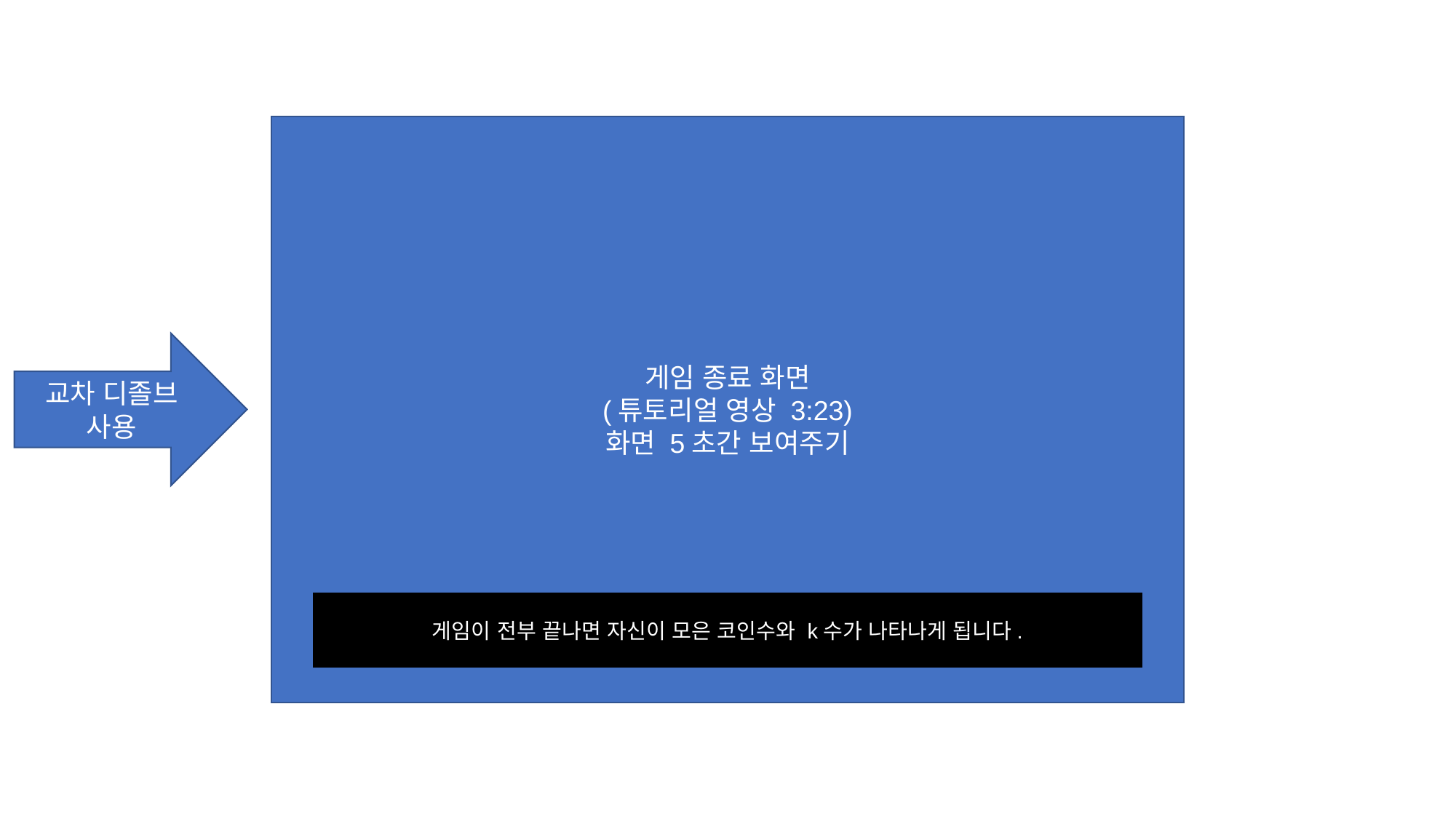

게임 종료 화면
(튜토리얼 영상 3:23)
화면 5초간 보여주기
교차 디졸브 사용
게임이 전부 끝나면 자신이 모은 코인수와 k수가 나타나게 됩니다.